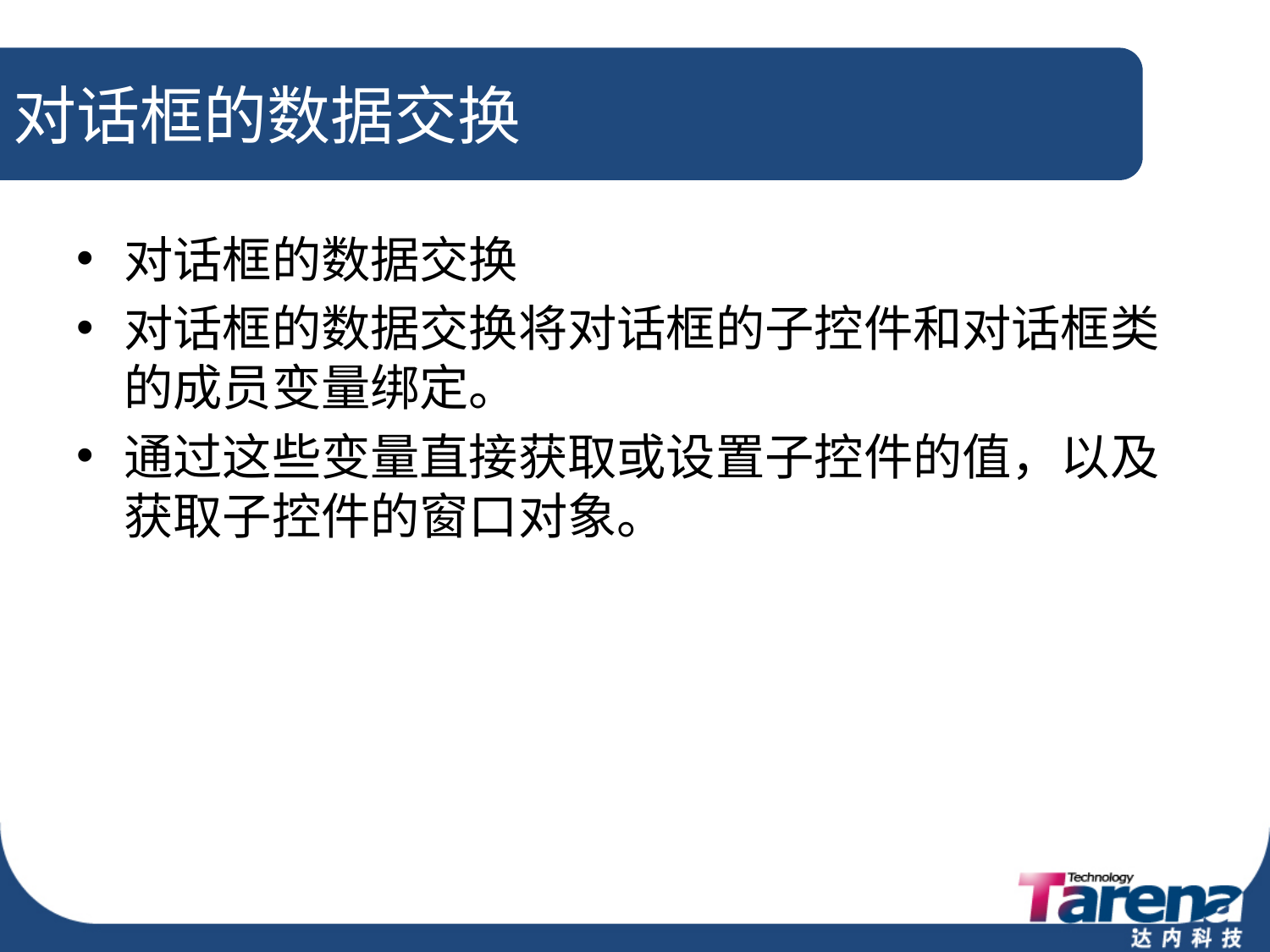

# 对话框的数据交换
对话框的数据交换
对话框的数据交换将对话框的子控件和对话框类的成员变量绑定。
通过这些变量直接获取或设置子控件的值，以及获取子控件的窗口对象。